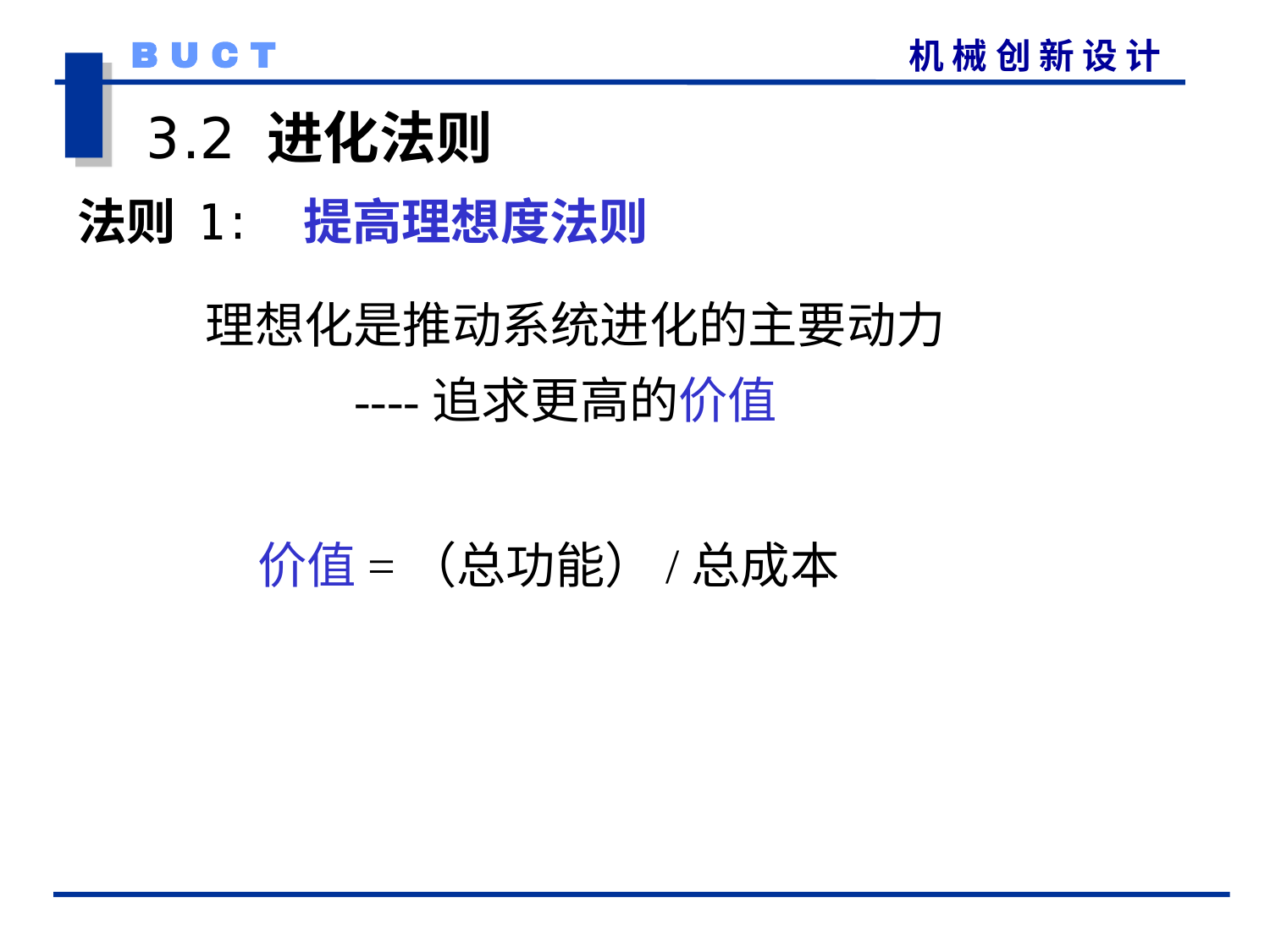

3.2 进化法则
法则 1:   提高理想度法则
理想化是推动系统进化的主要动力
----追求更高的价值
价值=（总功能）/总成本